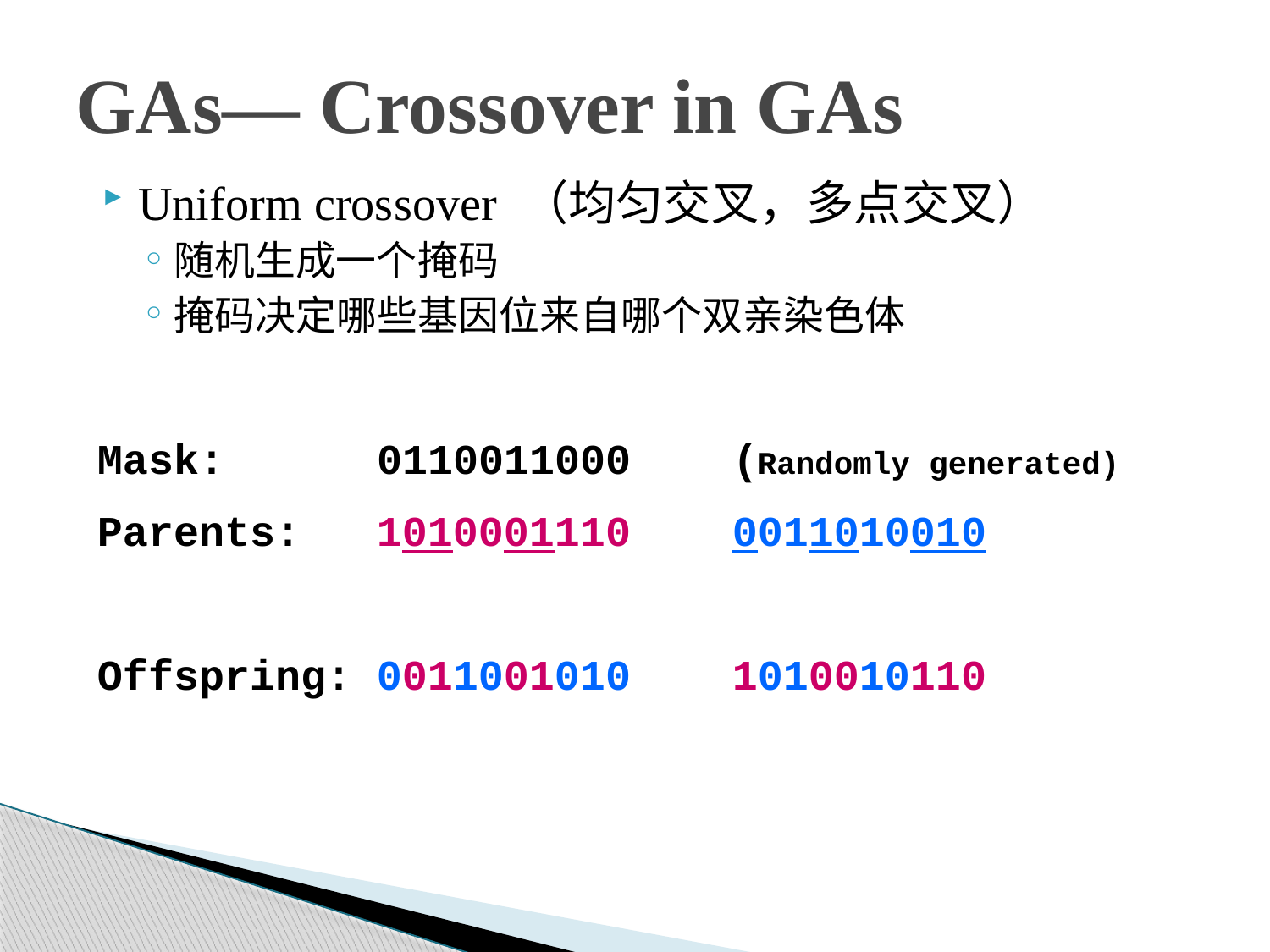

# GAs— Crossover in GAs
Uniform crossover （均匀交叉，多点交叉）
随机生成一个掩码
掩码决定哪些基因位来自哪个双亲染色体
Mask:      0110011000    (Randomly generated)
Parents:   1010001110	0011010010

Offspring: 0011001010 	1010010110